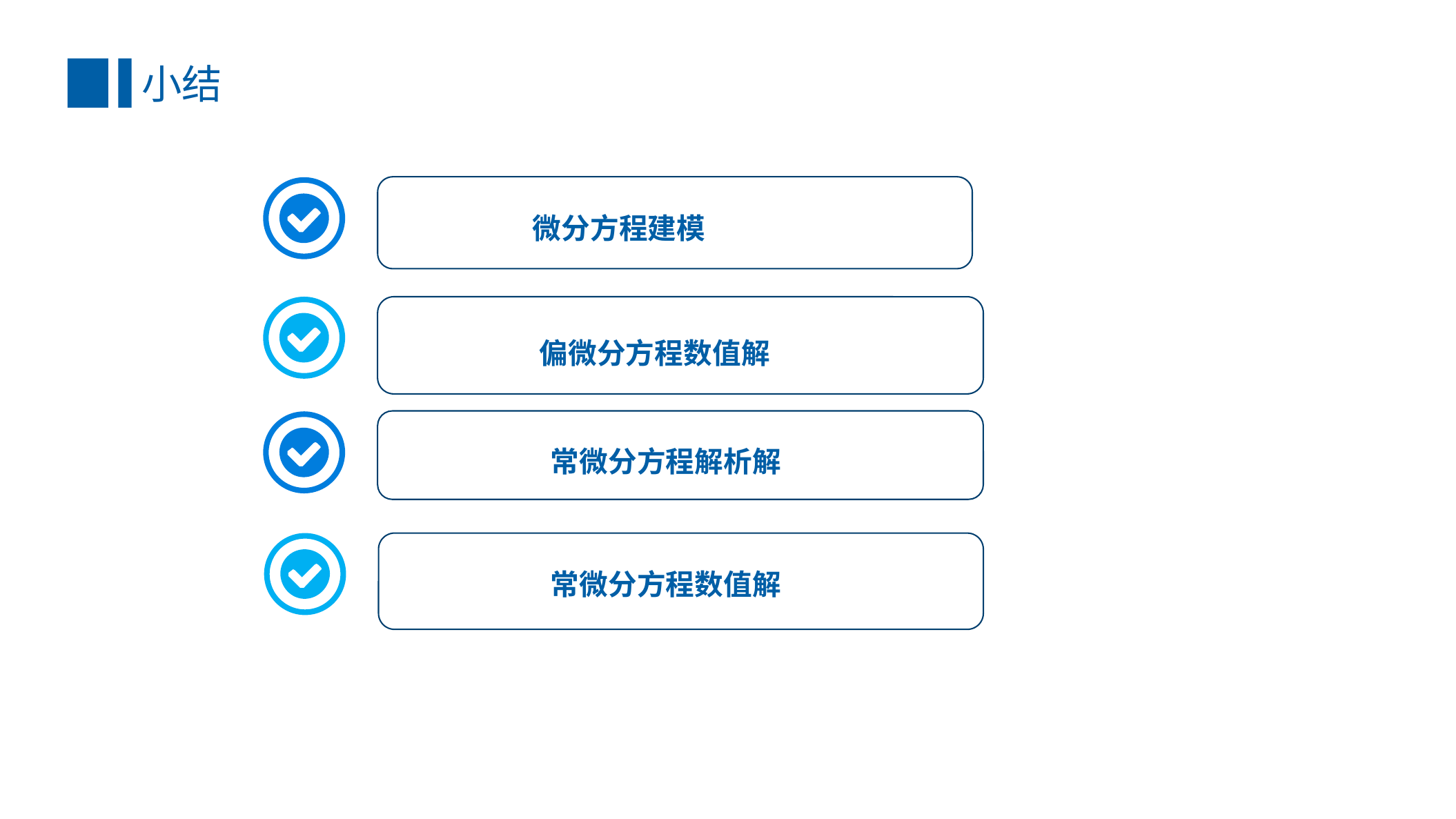

小结

微分方程建模

偏微分方程数值解

常微分方程解析解

常微分方程数值解